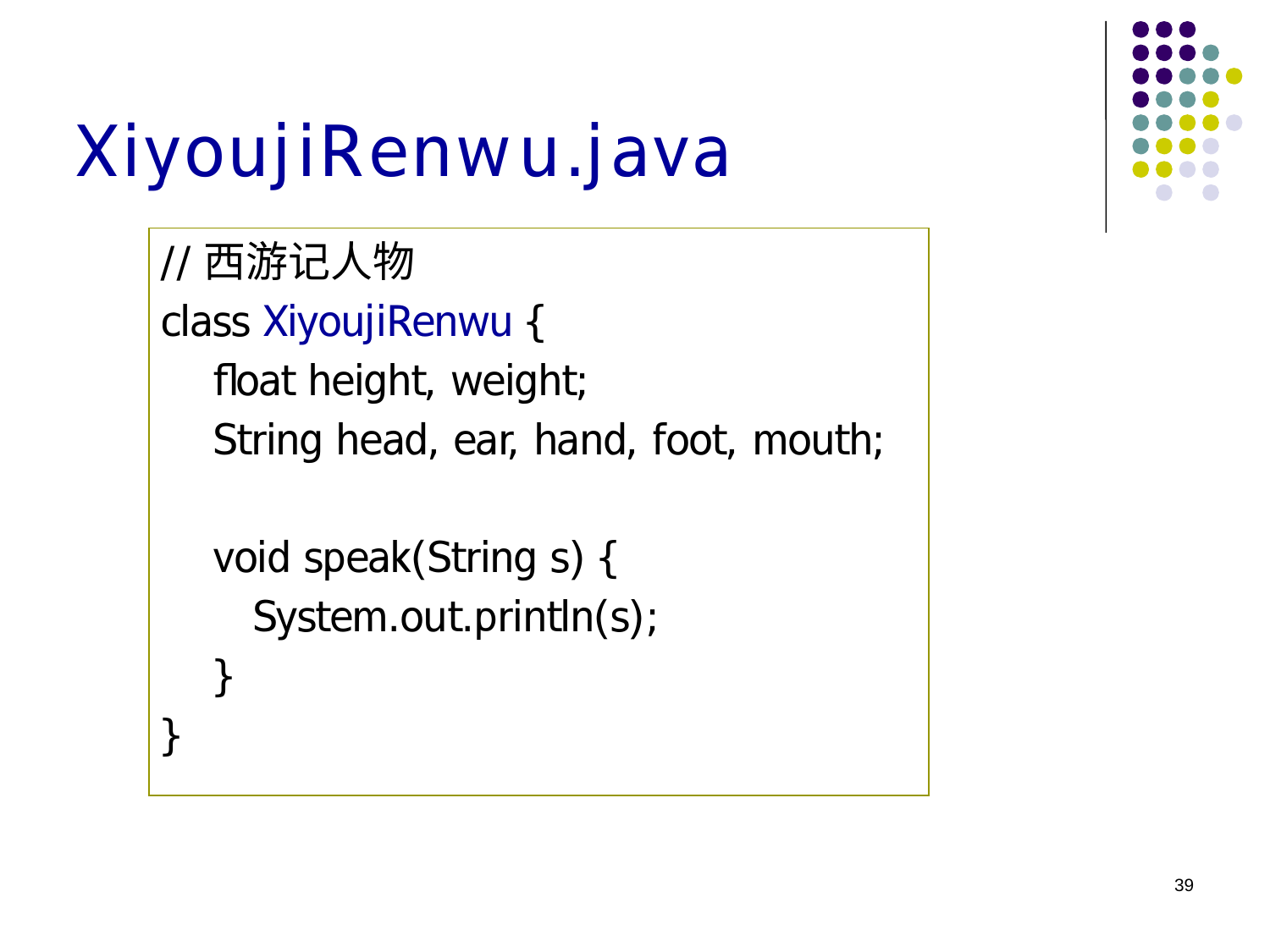

# XiyoujiRenwu.java
//西游记人物
class XiyoujiRenwu {
    float height, weight;
    String head, ear, hand, foot, mouth;

    void speak(String s) {
       System.out.println(s);
    }
}
39